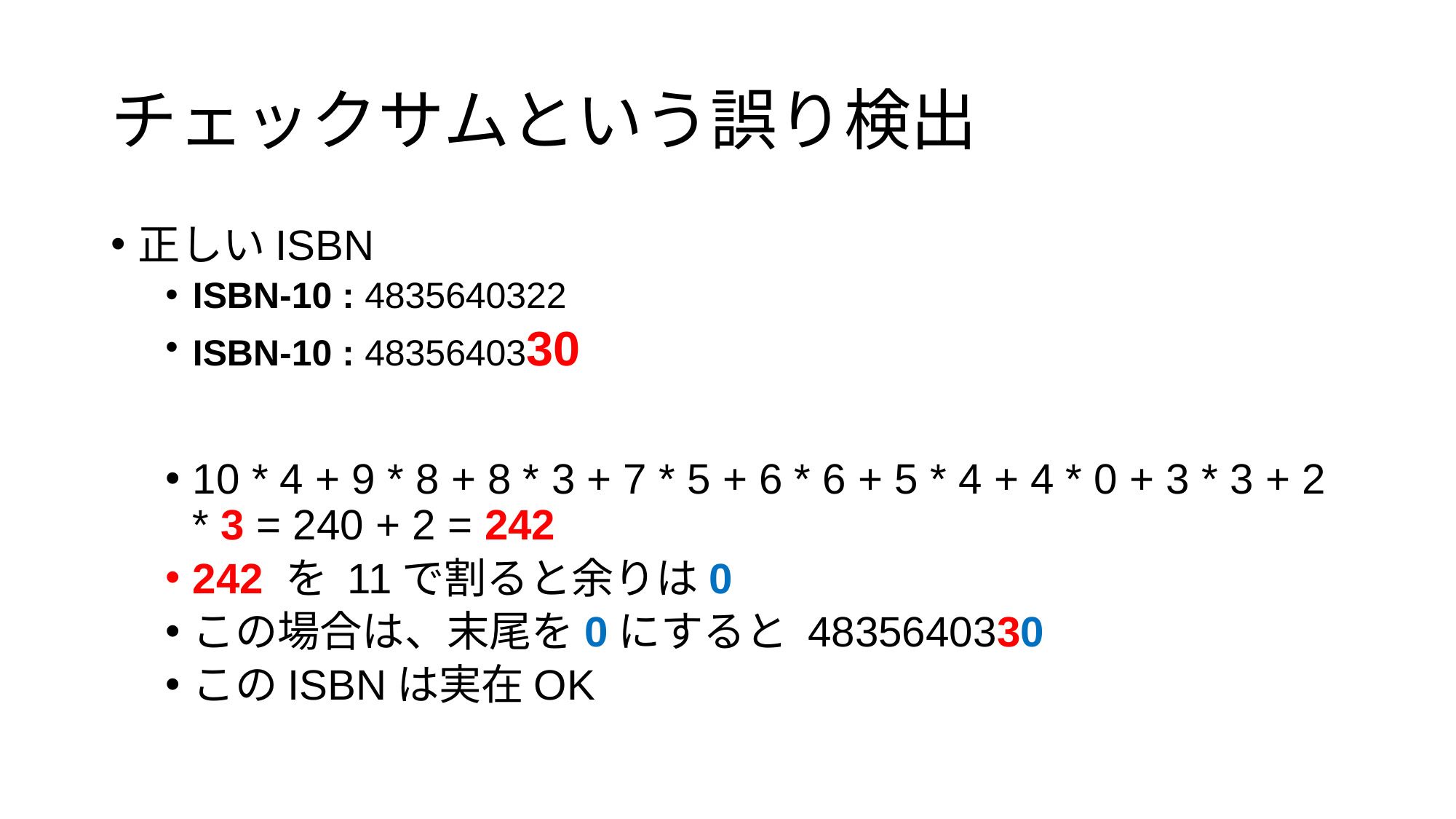

# チェックサムという誤り検出
正しいISBN
ISBN-10 : 4835640322
ISBN-10 : 4835640330

10 * 4 + 9 * 8 + 8 * 3 + 7 * 5 + 6 * 6 + 5 * 4 + 4 * 0 + 3 * 3 + 2 * 3 = 240 + 2 = 242
242 を 11で割ると余りは0
この場合は、末尾を0にすると 4835640330
このISBNは実在OK